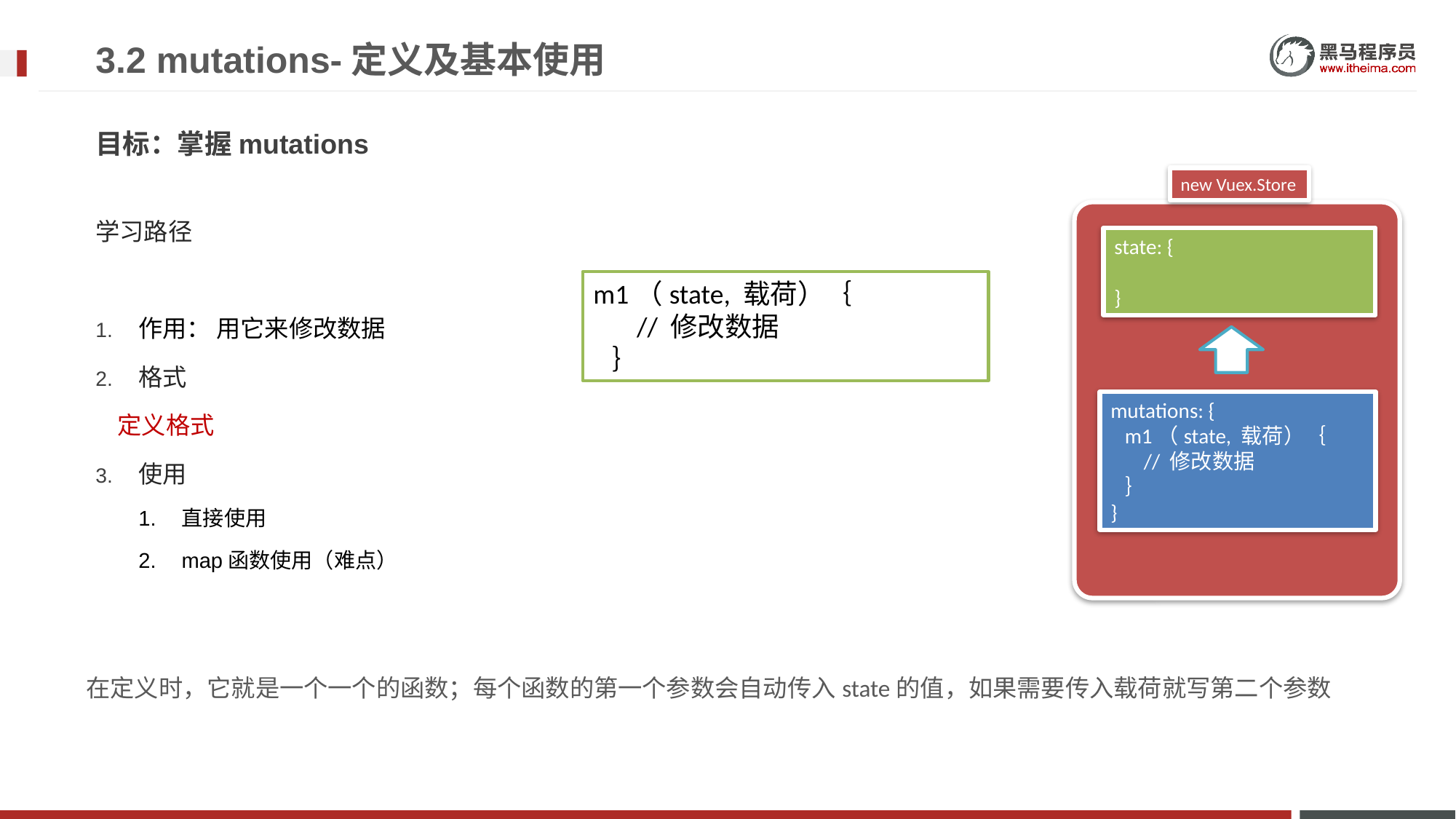

# 3.2 mutations-定义及基本使用
目标：掌握mutations
new Vuex.Store
学习路径

作用： 用它来修改数据
格式
   定义格式
使用
直接使用
map函数使用（难点）

state: {

}
m1（state, 载荷）｛
       // 修改数据
  ｝

mutations: {
   m1（state, 载荷）｛
       // 修改数据
  ｝
}
在定义时，它就是一个一个的函数；每个函数的第一个参数会自动传入state的值，如果需要传入载荷就写第二个参数